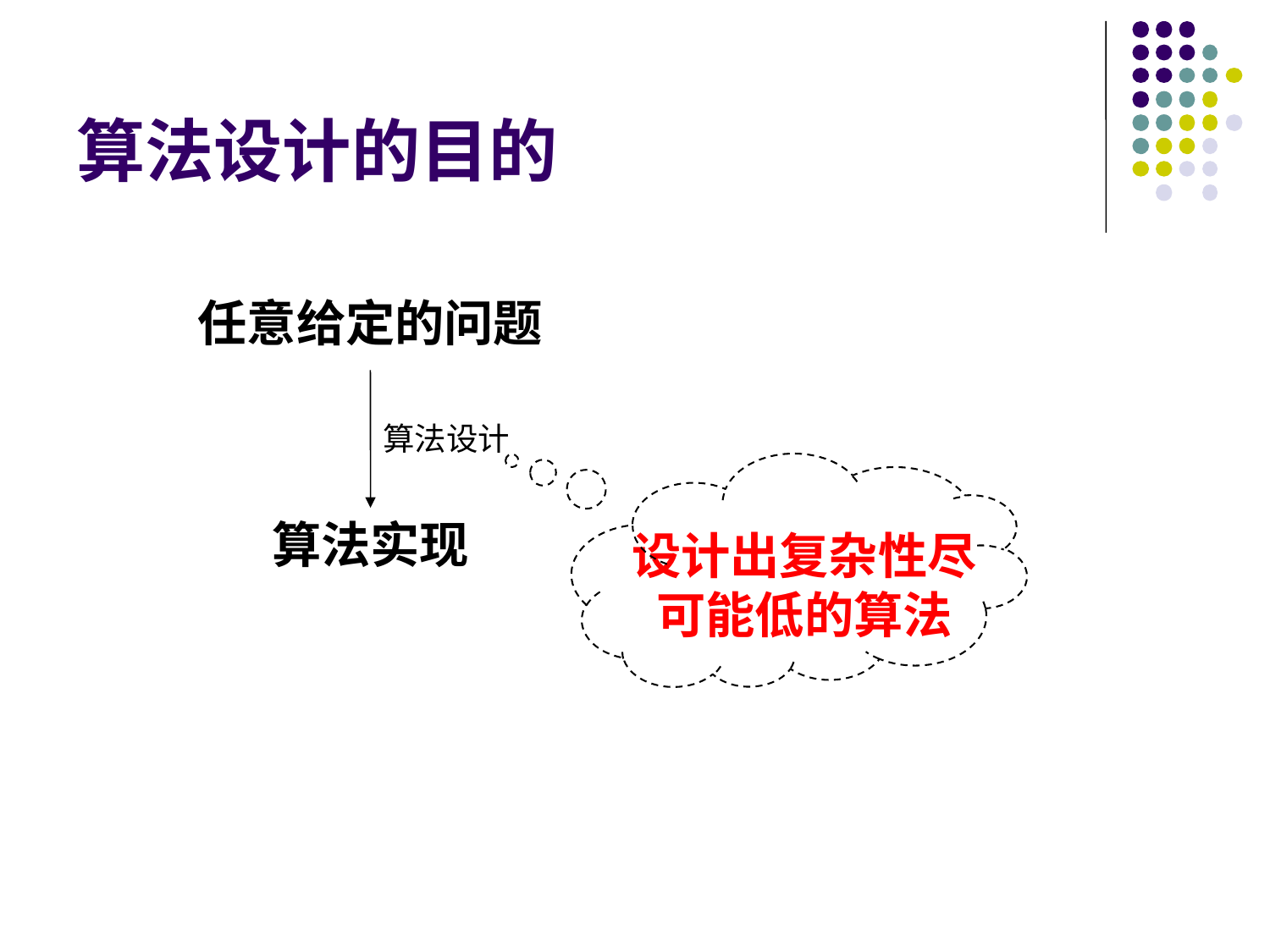

# 算法设计的目的
任意给定的问题

算法设计

设计出复杂性尽可能低的算法
算法实现